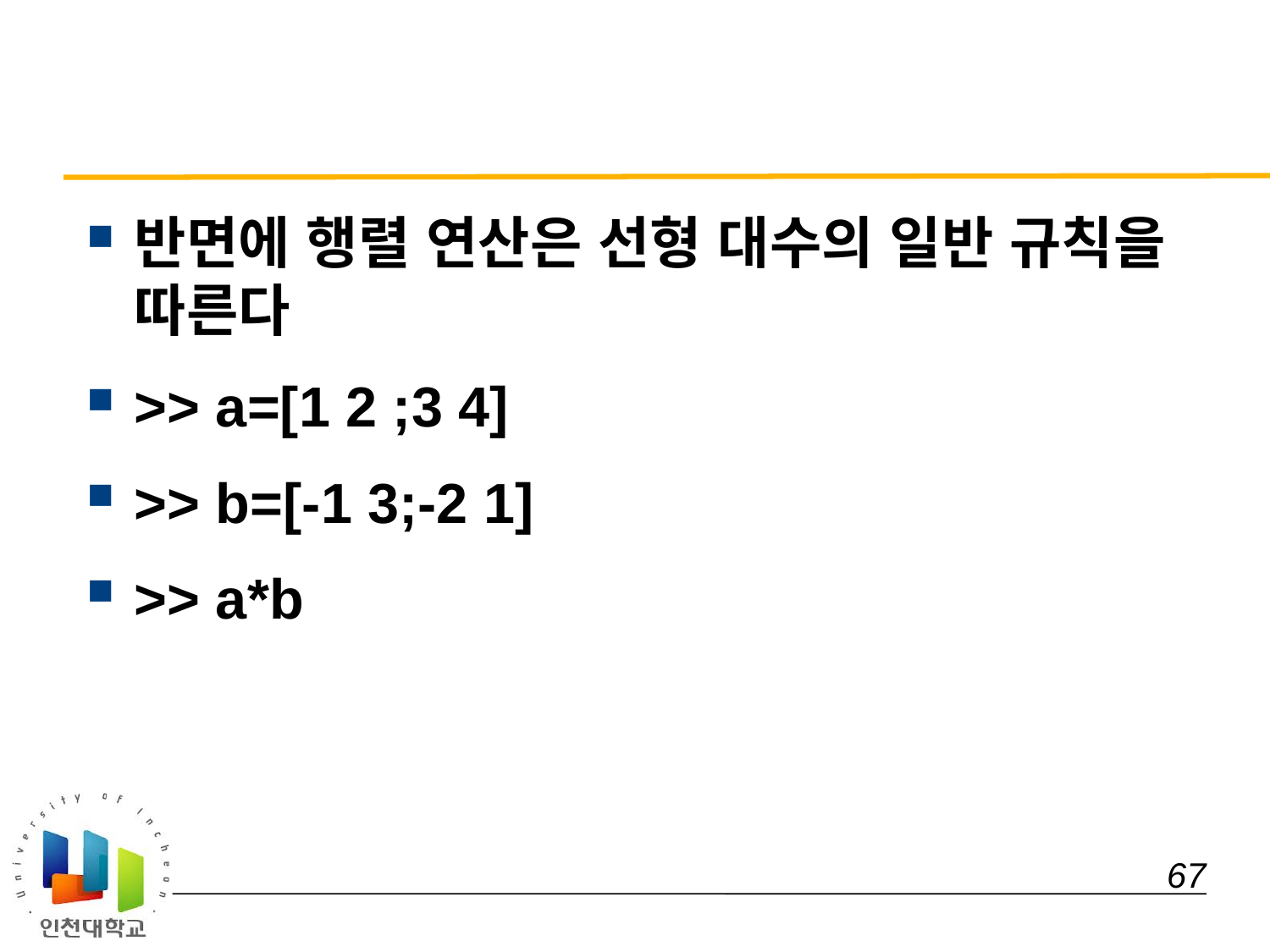

#
반면에 행렬 연산은 선형 대수의 일반 규칙을 따른다
>> a=[1 2 ;3 4]
>> b=[-1 3;-2 1]
>> a*b
 67